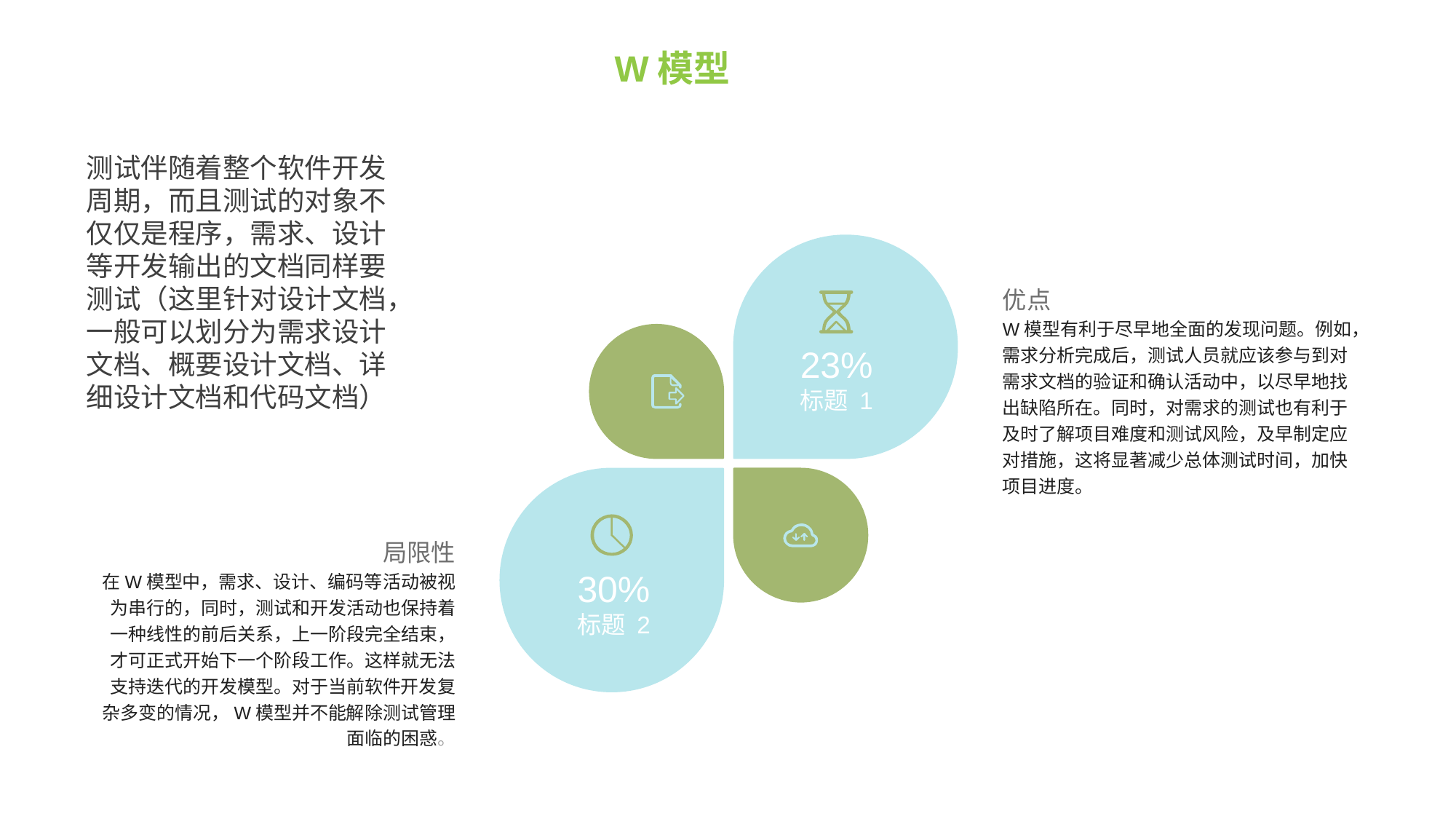

W模型
测试伴随着整个软件开发周期，而且测试的对象不仅仅是程序，需求、设计等开发输出的文档同样要测试（这里针对设计文档，一般可以划分为需求设计文档、概要设计文档、详细设计文档和代码文档）

优点
W模型有利于尽早地全面的发现问题。例如，需求分析完成后，测试人员就应该参与到对需求文档的验证和确认活动中，以尽早地找出缺陷所在。同时，对需求的测试也有利于及时了解项目难度和测试风险，及早制定应对措施，这将显著减少总体测试时间，加快项目进度。

23%
标题 1

局限性
在W模型中，需求、设计、编码等活动被视为串行的，同时，测试和开发活动也保持着一种线性的前后关系，上一阶段完全结束，才可正式开始下一个阶段工作。这样就无法支持迭代的开发模型。对于当前软件开发复杂多变的情况，W模型并不能解除测试管理面临的困惑。
30%
标题 2